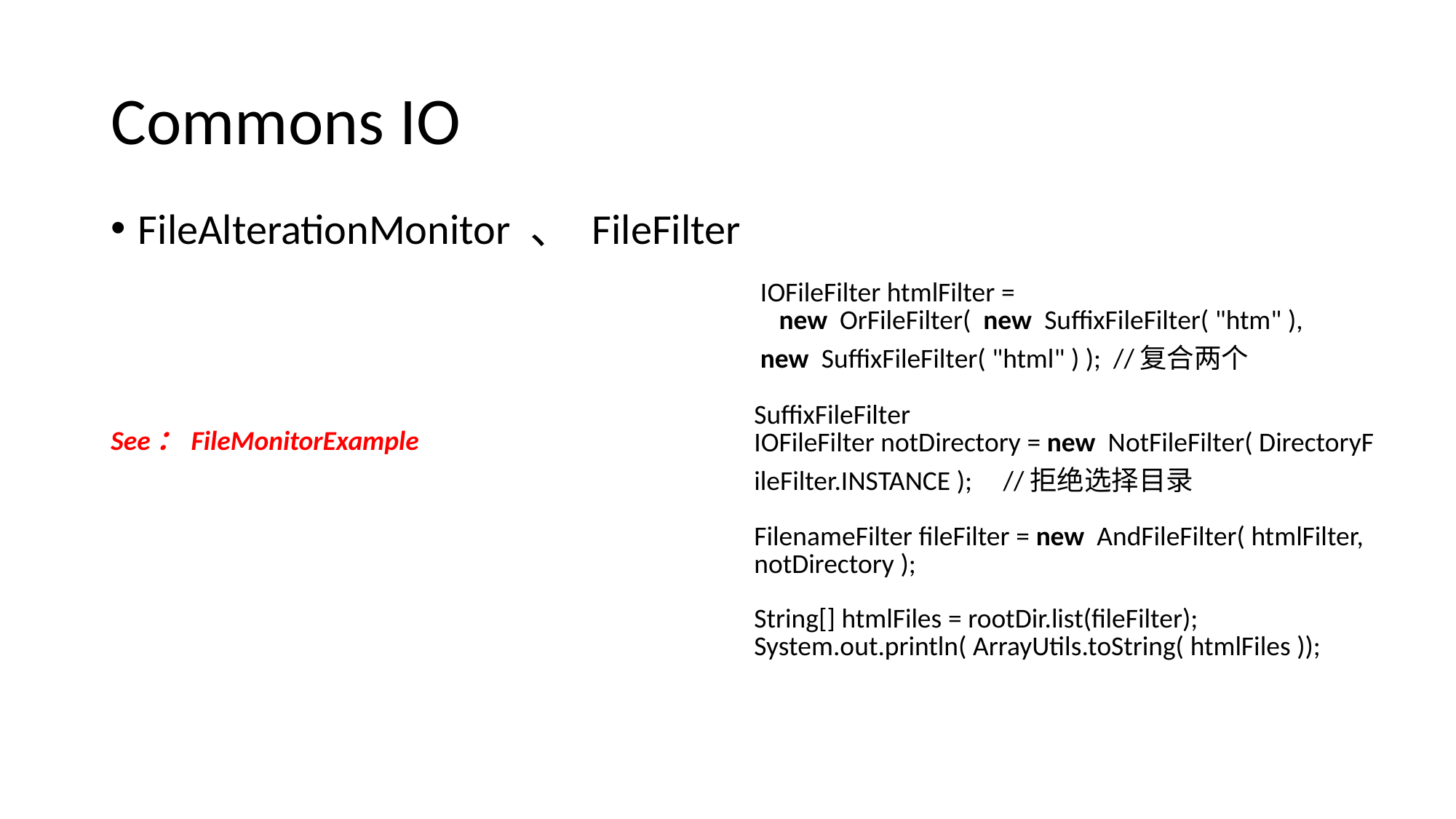

# Commons IO
FileAlterationMonitor 、 FileFilter

| See：FileMonitorExample | IOFileFilter htmlFilter =        new  OrFileFilter(  new  SuffixFileFilter( "htm" ),  new  SuffixFileFilter( "html" ) );  //复合两个 SuffixFileFilter    IOFileFilter notDirectory = new  NotFileFilter( DirectoryFileFilter.INSTANCE );     //拒绝选择目录     FilenameFilter fileFilter = new  AndFileFilter( htmlFilter, notDirectory );   String[] htmlFiles = rootDir.list(fileFilter);   System.out.println( ArrayUtils.toString( htmlFiles )); |
| --- | --- |